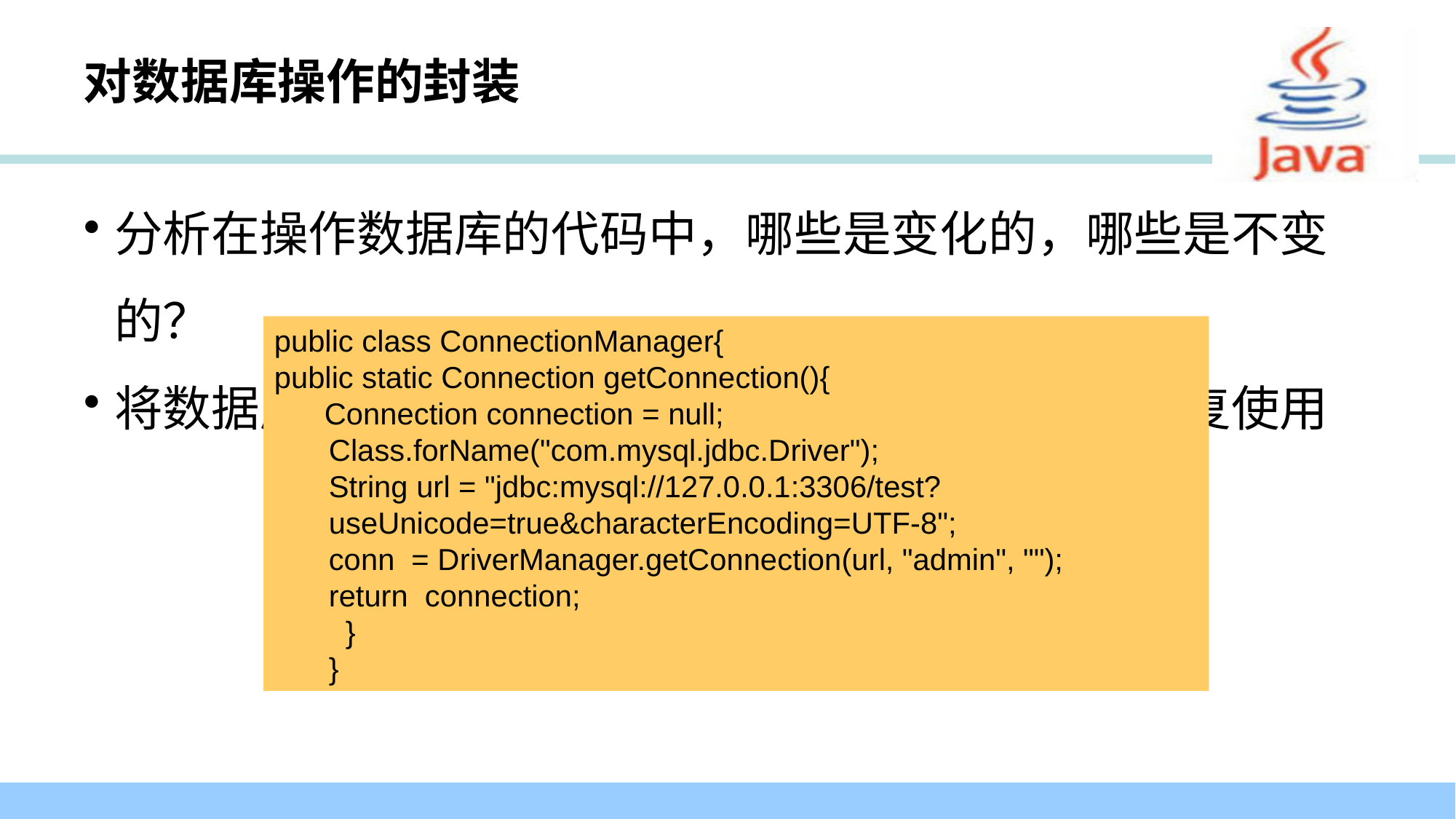

# 对数据库操作的封装
分析在操作数据库的代码中，哪些是变化的，哪些是不变的？
将数据库的连接和断开操作封装到工具类，可以反复使用

public class ConnectionManager{
public static Connection getConnection(){
      Connection connection = null;
Class.forName("com.mysql.jdbc.Driver");
String url = "jdbc:mysql://127.0.0.1:3306/test?useUnicode=true&characterEncoding=UTF-8";
conn  = DriverManager.getConnection(url, "admin", "");
return  connection;
  }
}